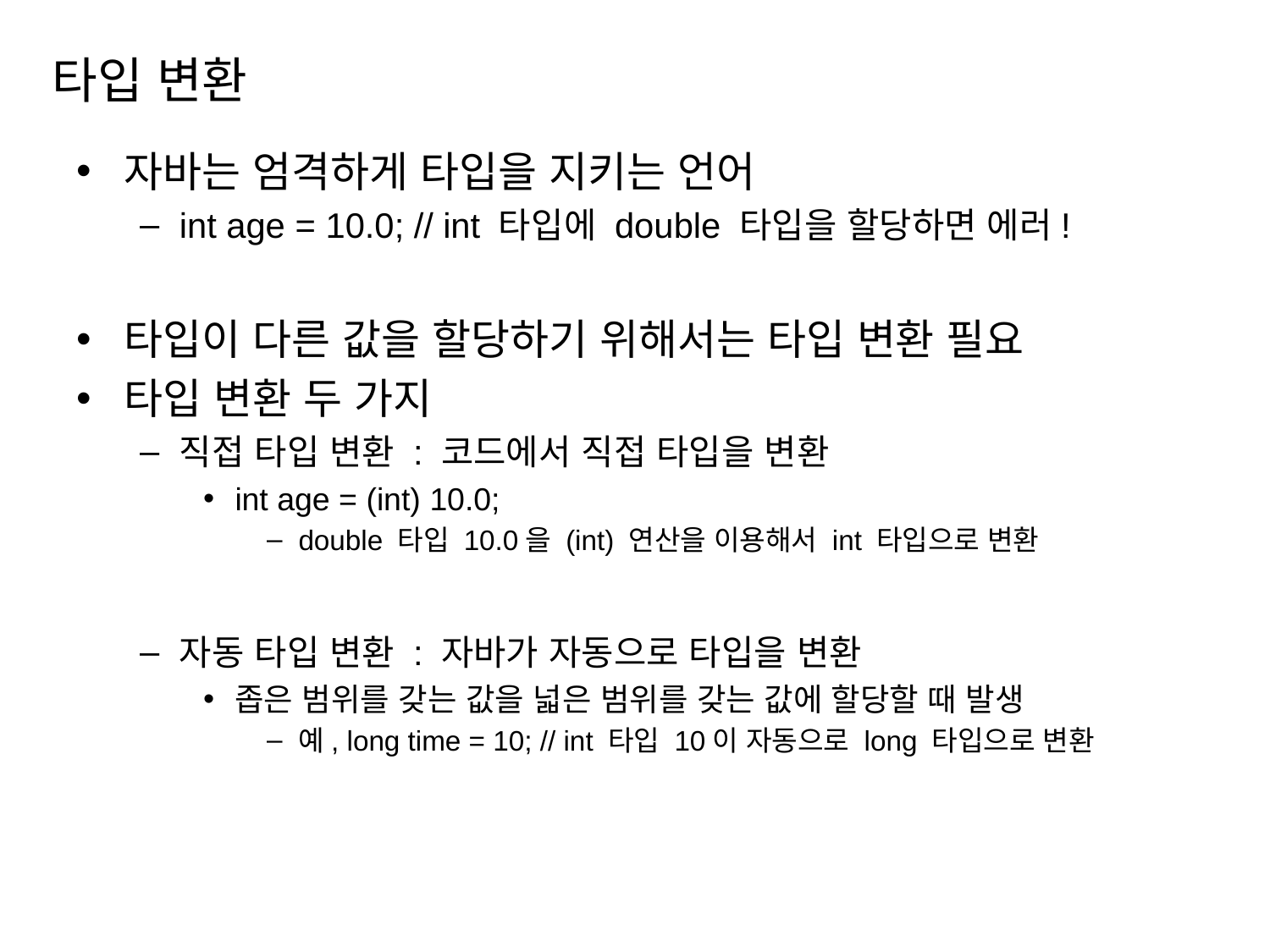

# 타입 변환
자바는 엄격하게 타입을 지키는 언어
int age = 10.0; // int 타입에 double 타입을 할당하면 에러!

타입이 다른 값을 할당하기 위해서는 타입 변환 필요
타입 변환 두 가지
직접 타입 변환 : 코드에서 직접 타입을 변환
int age = (int) 10.0;
double 타입 10.0을 (int) 연산을 이용해서 int 타입으로 변환

자동 타입 변환 : 자바가 자동으로 타입을 변환
좁은 범위를 갖는 값을 넓은 범위를 갖는 값에 할당할 때 발생
예, long time = 10; // int 타입 10이 자동으로 long 타입으로 변환